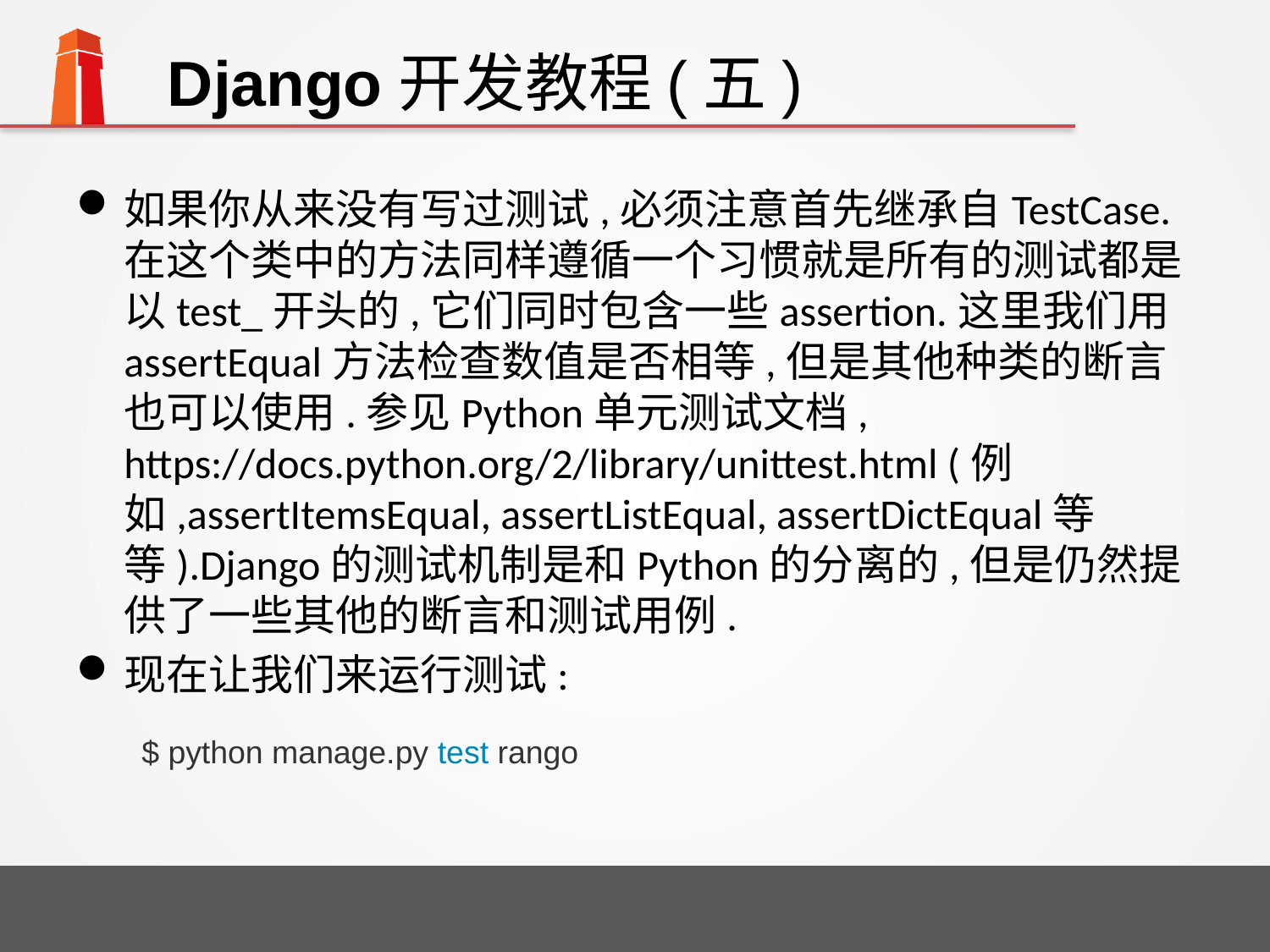

# Django开发教程(五)
如果你从来没有写过测试,必须注意首先继承自TestCase.在这个类中的方法同样遵循一个习惯就是所有的测试都是以test_开头的,它们同时包含一些assertion.这里我们用assertEqual方法检查数值是否相等,但是其他种类的断言也可以使用.参见Python单元测试文档, https://docs.python.org/2/library/unittest.html (例如,assertItemsEqual, assertListEqual, assertDictEqual等等).Django的测试机制是和Python的分离的,但是仍然提供了一些其他的断言和测试用例.
现在让我们来运行测试:
$ python manage.py test rango